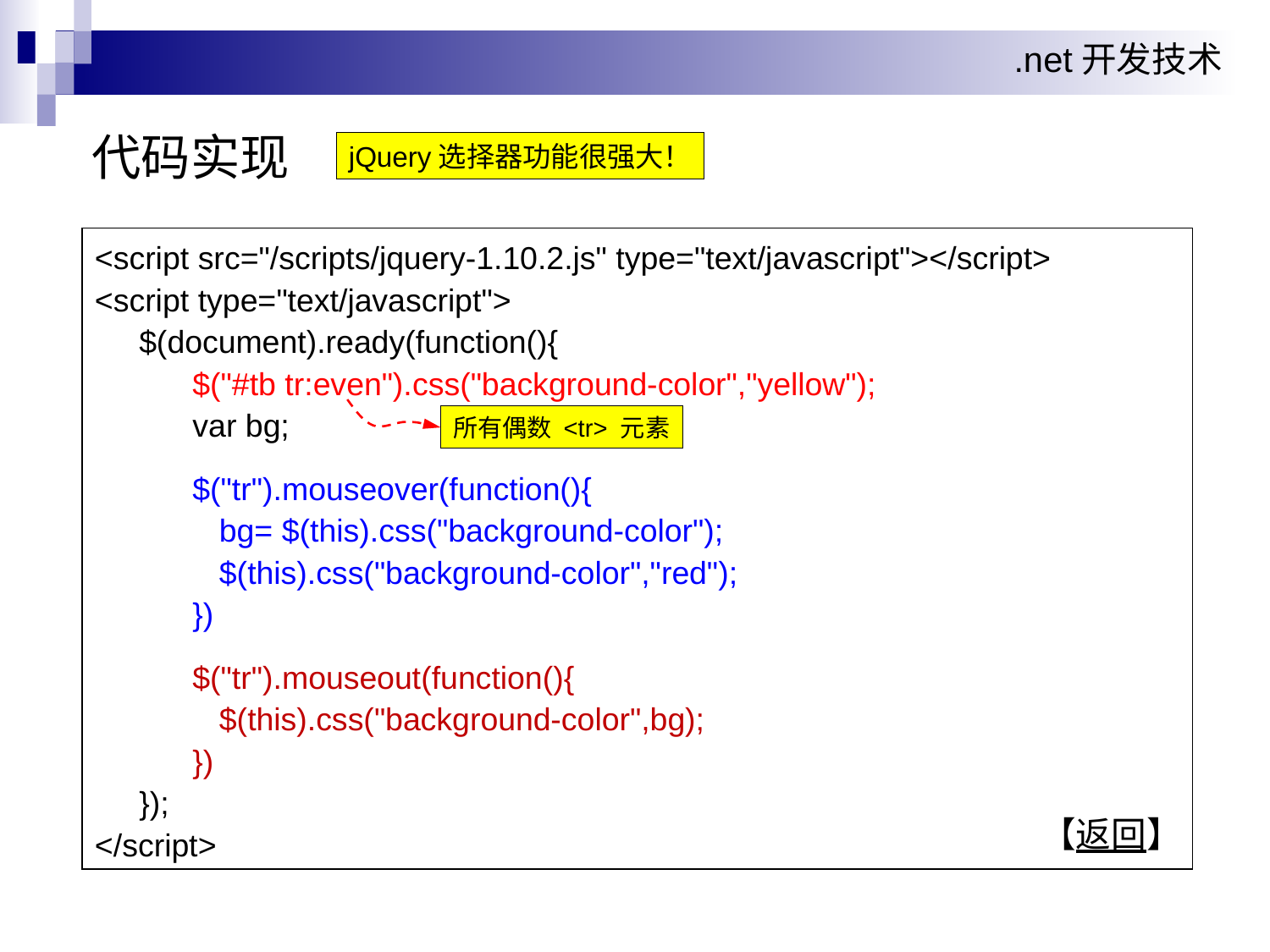

# 代码实现
jQuery选择器功能很强大！
<script src="/scripts/jquery-1.10.2.js" type="text/javascript"></script>
<script type="text/javascript">
     $(document).ready(function(){
           $("#tb tr:even").css("background-color","yellow");
           var bg;
           $("tr").mouseover(function(){
              bg= $(this).css("background-color");
              $(this).css("background-color","red");
           })
           $("tr").mouseout(function(){
              $(this).css("background-color",bg);
           })
     });
</script>

所有偶数 <tr> 元素
 【返回】